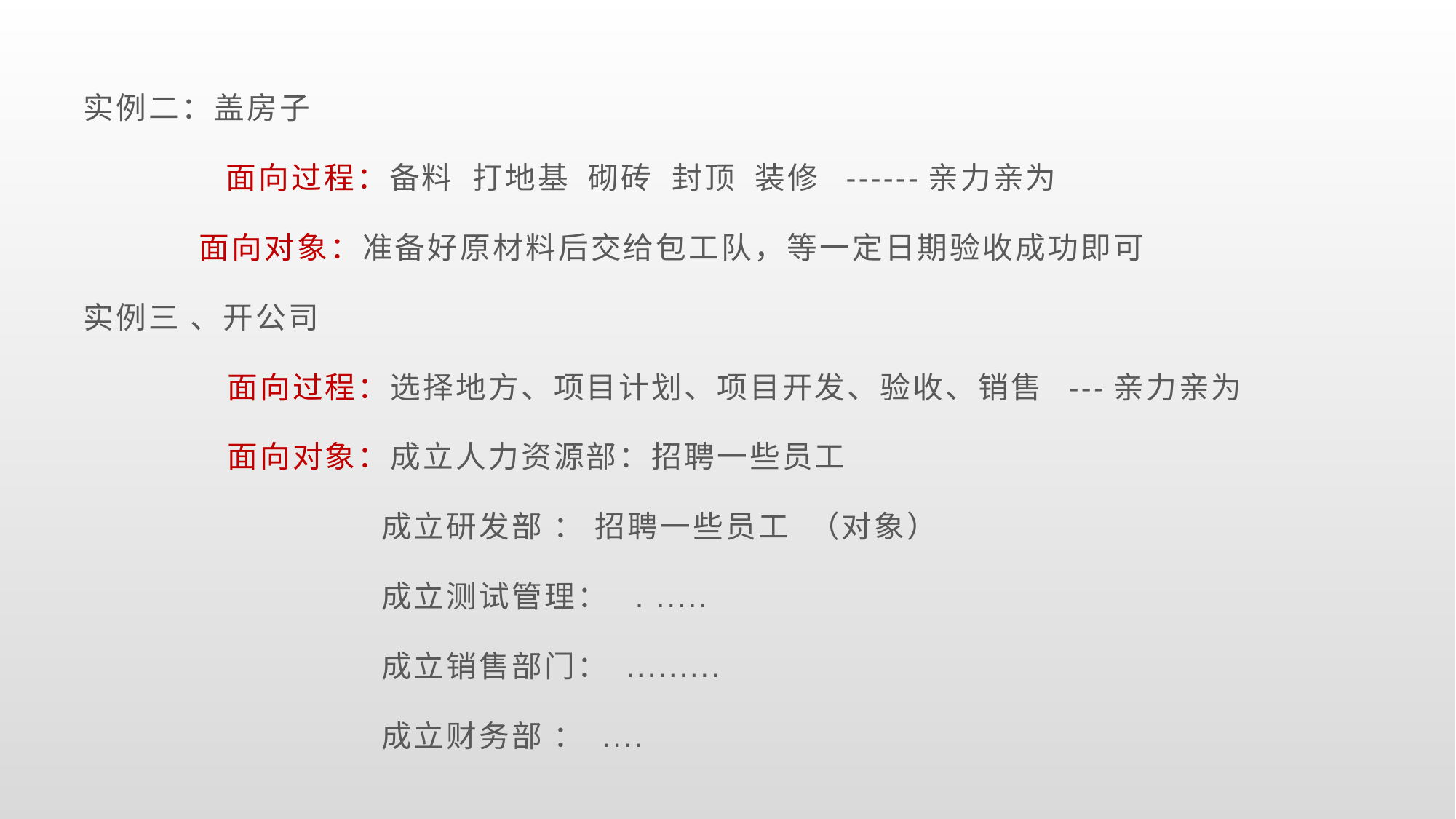

实例二：盖房子
               面向过程：备料  打地基  砌砖  封顶  装修  ------亲力亲为
            面向对象：准备好原材料后交给包工队，等一定日期验收成功即可
实例三 、开公司
	   面向过程：选择地方、项目计划、项目开发、验收、销售  ---亲力亲为
	   面向对象：成立人力资源部：招聘一些员工
		        成立研发部 ： 招聘一些员工  （对象）
  		        成立测试管理：  . .....
  		        成立销售部门： .........
 		        成立财务部 ： ....